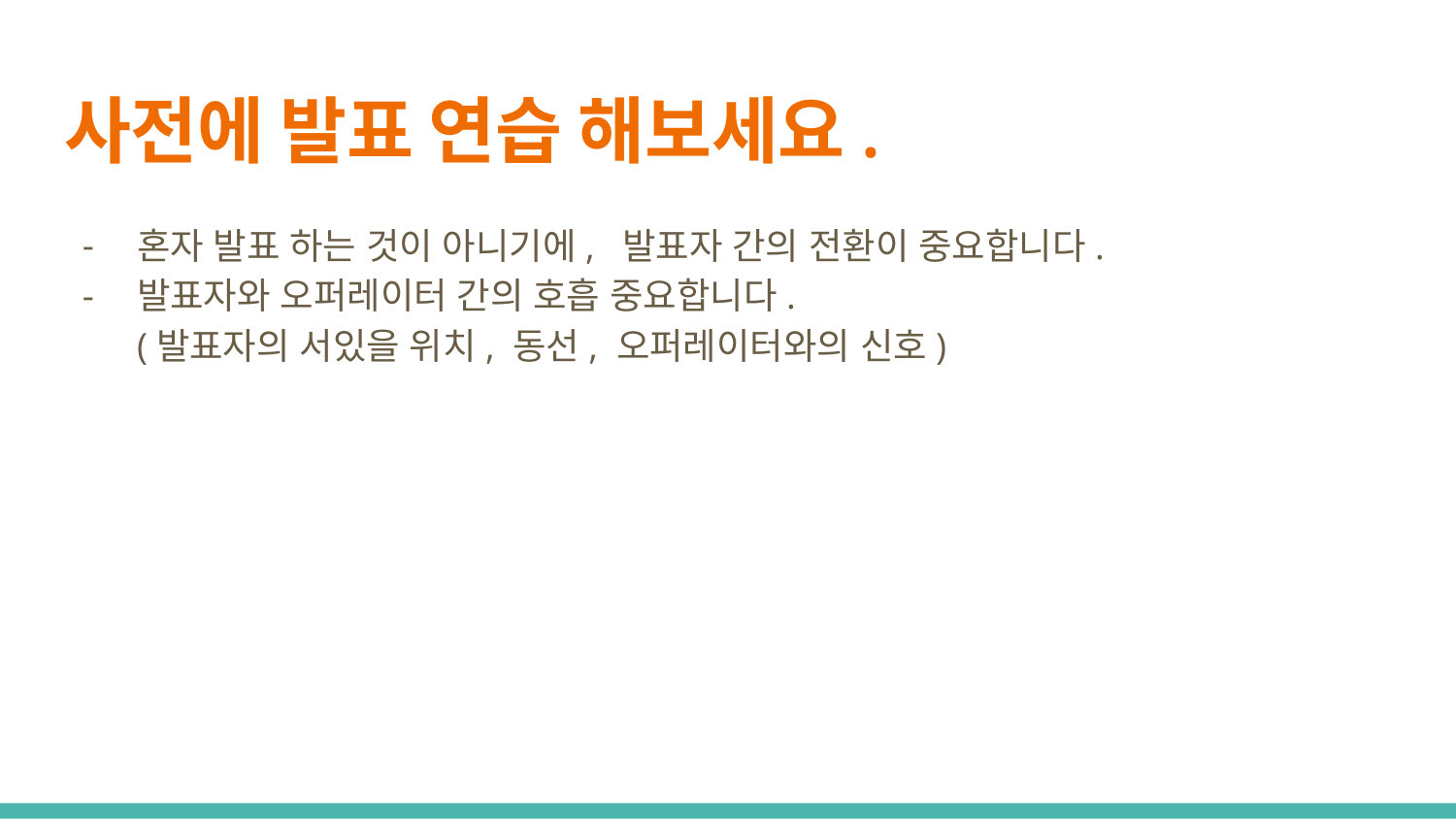

# 사전에 발표 연습 해보세요.
혼자 발표 하는 것이 아니기에,  발표자 간의 전환이 중요합니다.
발표자와 오퍼레이터 간의 호흡 중요합니다.
(발표자의 서있을 위치, 동선, 오퍼레이터와의 신호)